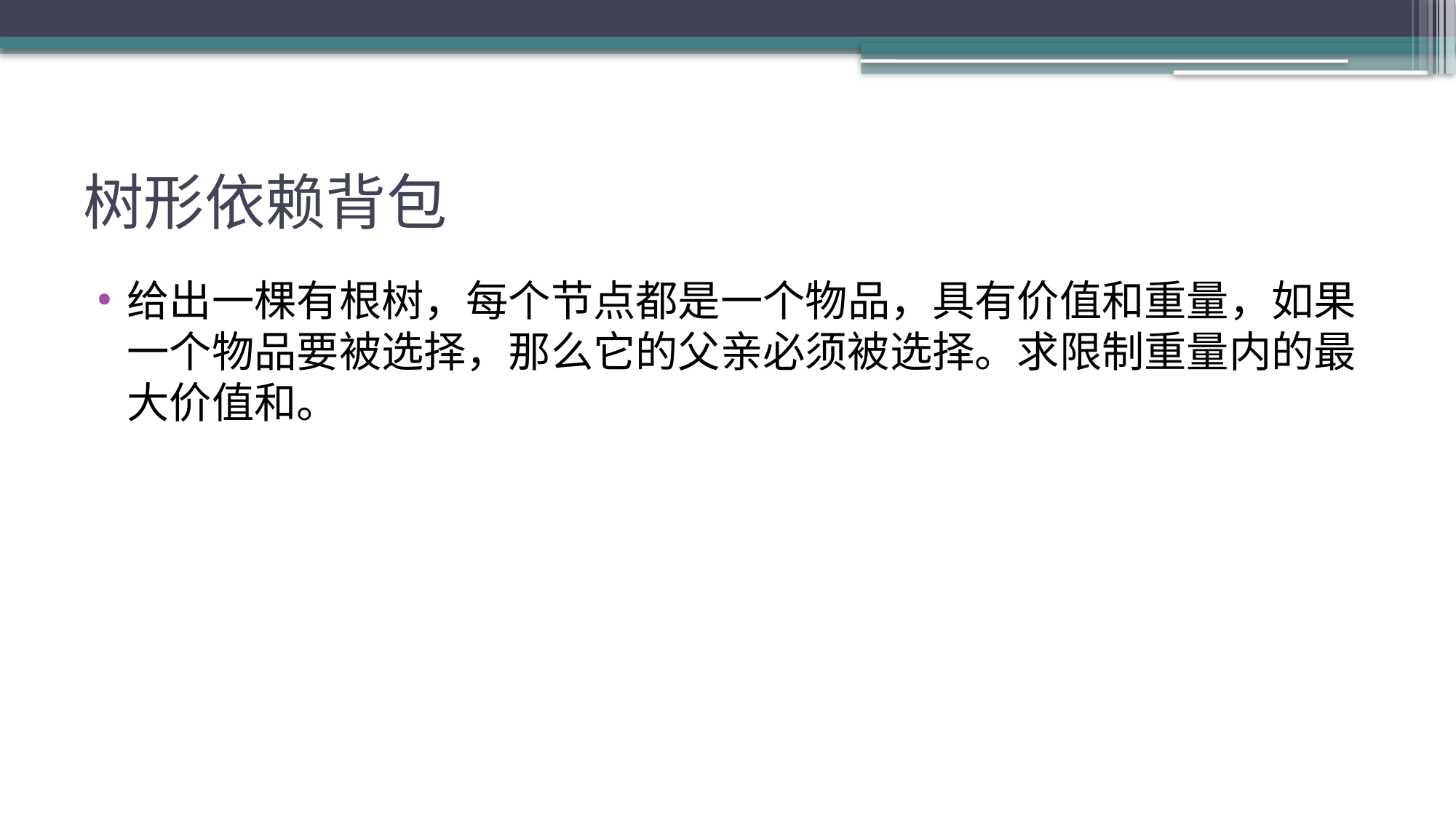

# 树形依赖背包
给出一棵有根树，每个节点都是一个物品，具有价值和重量，如果一个物品要被选择，那么它的父亲必须被选择。求限制重量内的最大价值和。